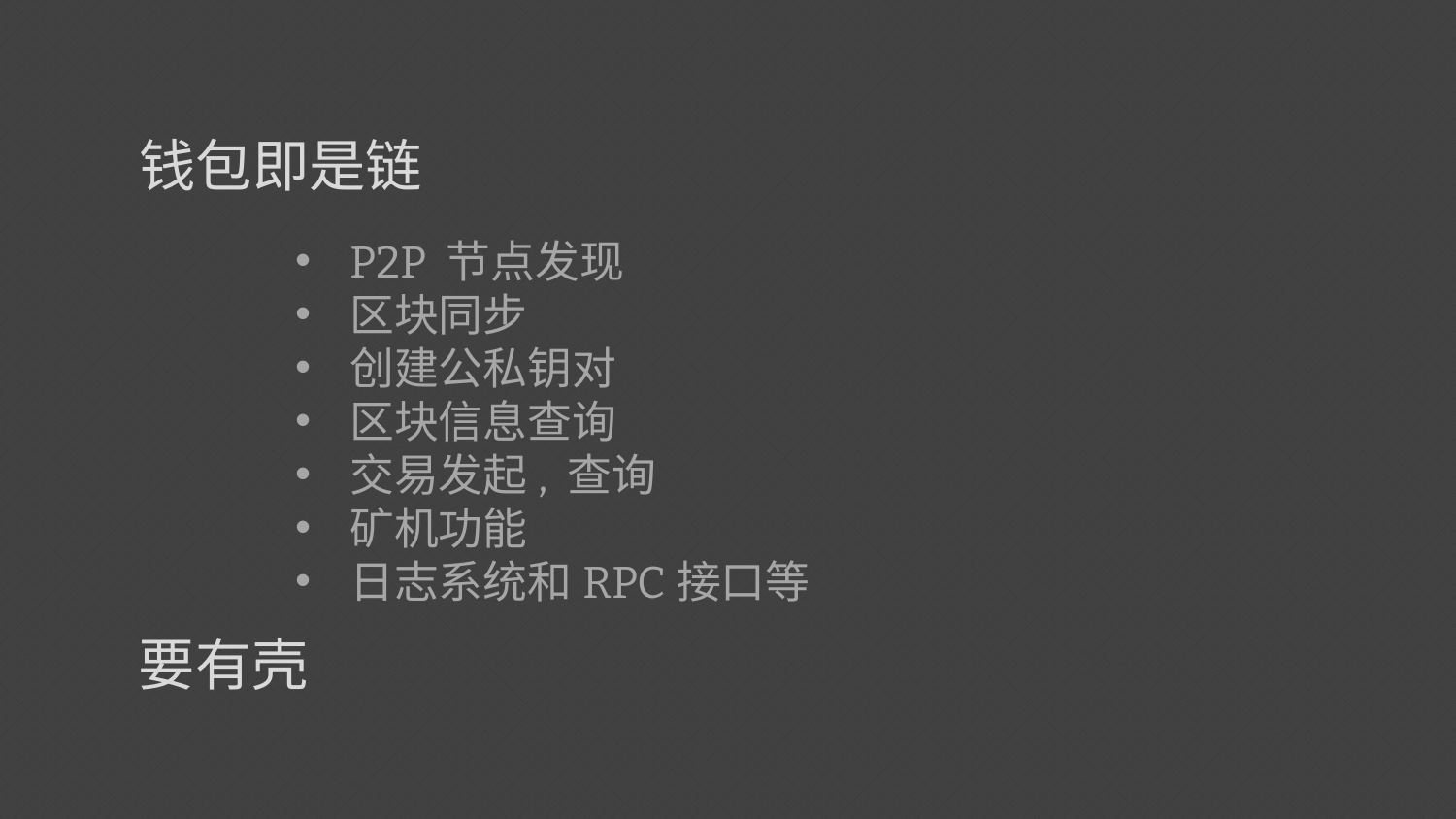

钱包即是链
P2P 节点发现
区块同步
创建公私钥对
区块信息查询
交易发起, 查询
矿机功能
日志系统和RPC接口等
要有壳